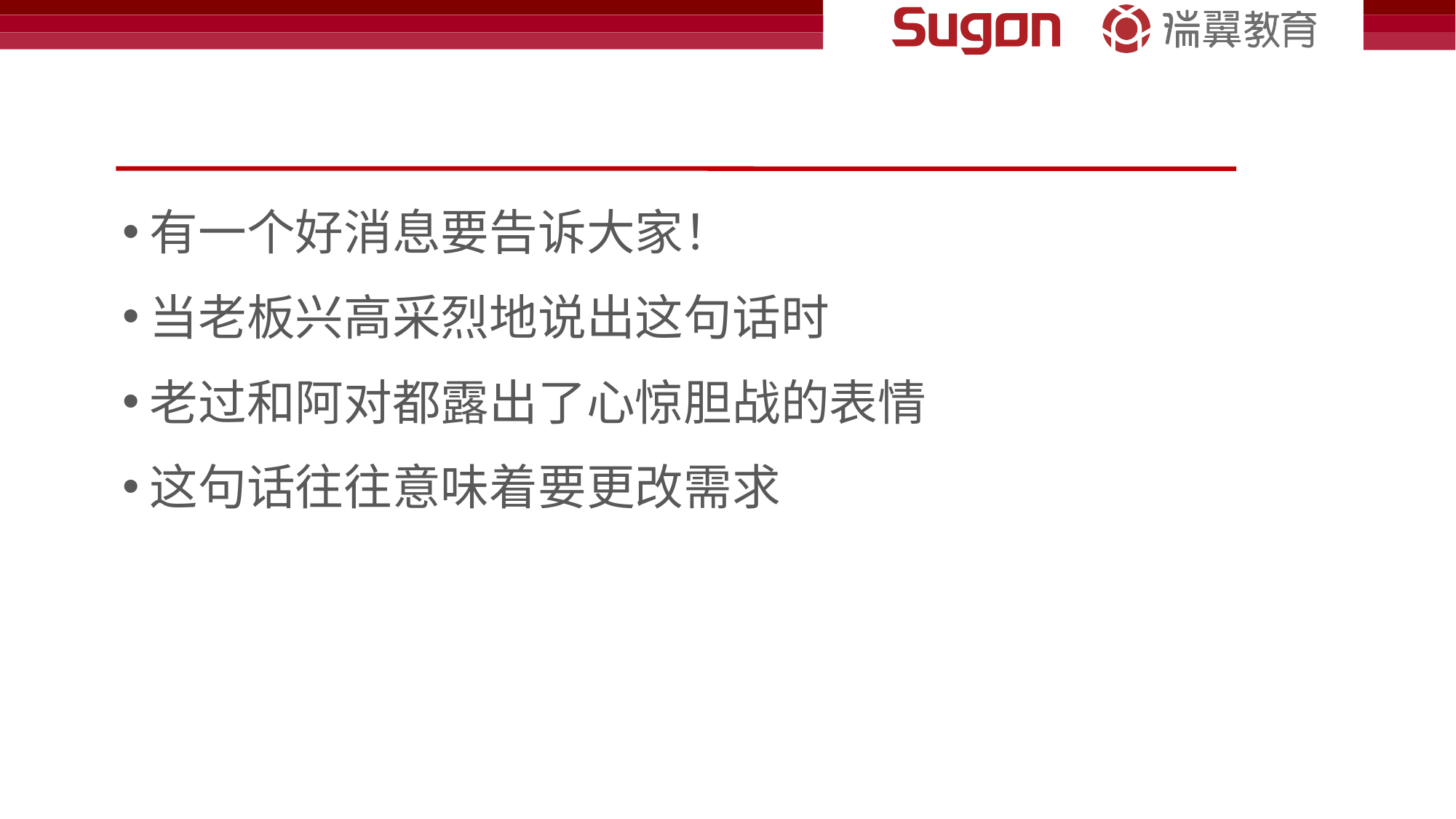

#
有一个好消息要告诉大家！
当老板兴高采烈地说出这句话时
老过和阿对都露出了心惊胆战的表情
这句话往往意味着要更改需求